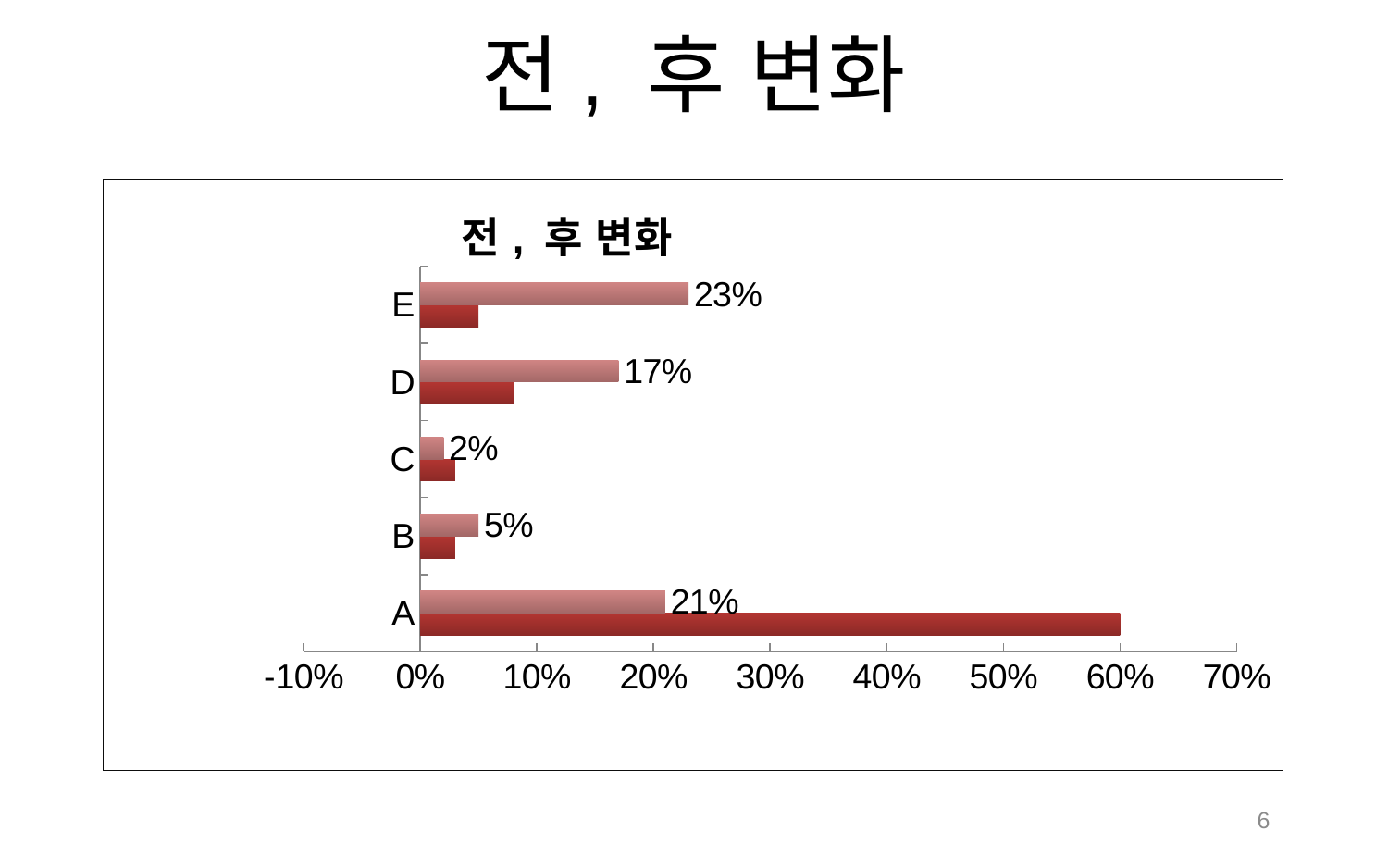

# 전, 후 변화

### Chart: 전, 후 변화

| Category | 실시전 | 실시후 |
|---|---|---|
| A | 0.6000000000000004 | 0.2100000000000001 |
| B | 0.03000000000000002 | 0.05000000000000004 |
| C | 0.03000000000000002 | 0.020000000000000018 |
| D | 0.08000000000000007 | 0.17 |
| E | 0.05000000000000004 | 0.23 |
6